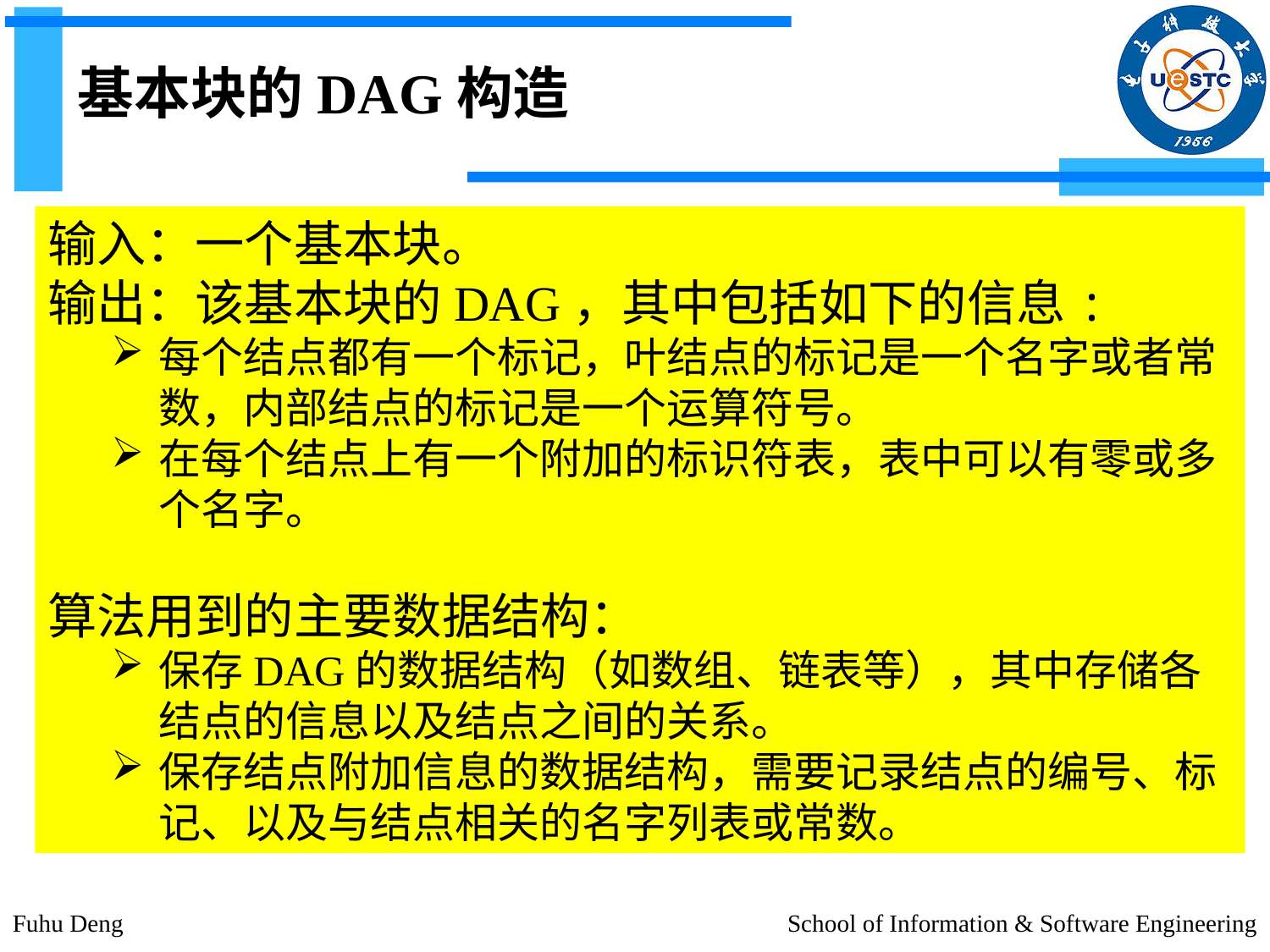

# 基本块的DAG构造
输入：一个基本块。
输出：该基本块的DAG，其中包括如下的信息:
每个结点都有一个标记，叶结点的标记是一个名字或者常数，内部结点的标记是一个运算符号。
在每个结点上有一个附加的标识符表，表中可以有零或多个名字。

算法用到的主要数据结构：
保存DAG的数据结构（如数组、链表等），其中存储各结点的信息以及结点之间的关系。
保存结点附加信息的数据结构，需要记录结点的编号、标记、以及与结点相关的名字列表或常数。
Fuhu Deng
16
School of Information & Software Engineering